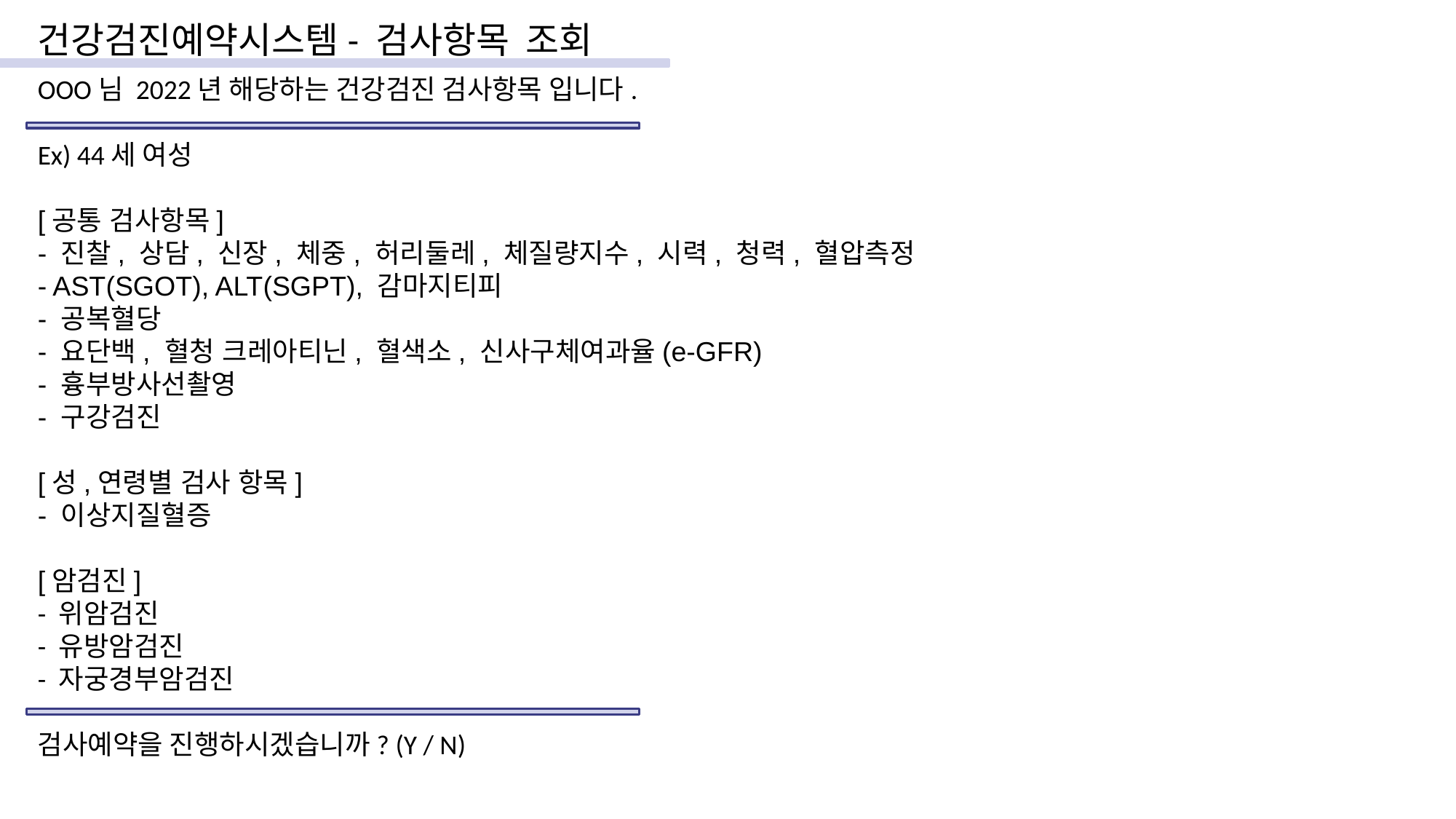

건강검진예약시스템- 검사항목  조회

OOO님 2022년 해당하는 건강검진 검사항목 입니다.

Ex) 44세 여성

[공통 검사항목]
- 진찰, 상담, 신장, 체중, 허리둘레, 체질량지수, 시력, 청력, 혈압측정
- AST(SGOT), ALT(SGPT), 감마지티피
- 공복혈당
- 요단백, 혈청 크레아티닌, 혈색소, 신사구체여과율(e-GFR)
- 흉부방사선촬영
- 구강검진

[성,연령별 검사 항목]
- 이상지질혈증

[암검진]
- 위암검진
- 유방암검진
- 자궁경부암검진

검사예약을 진행하시겠습니까? (Y / N)